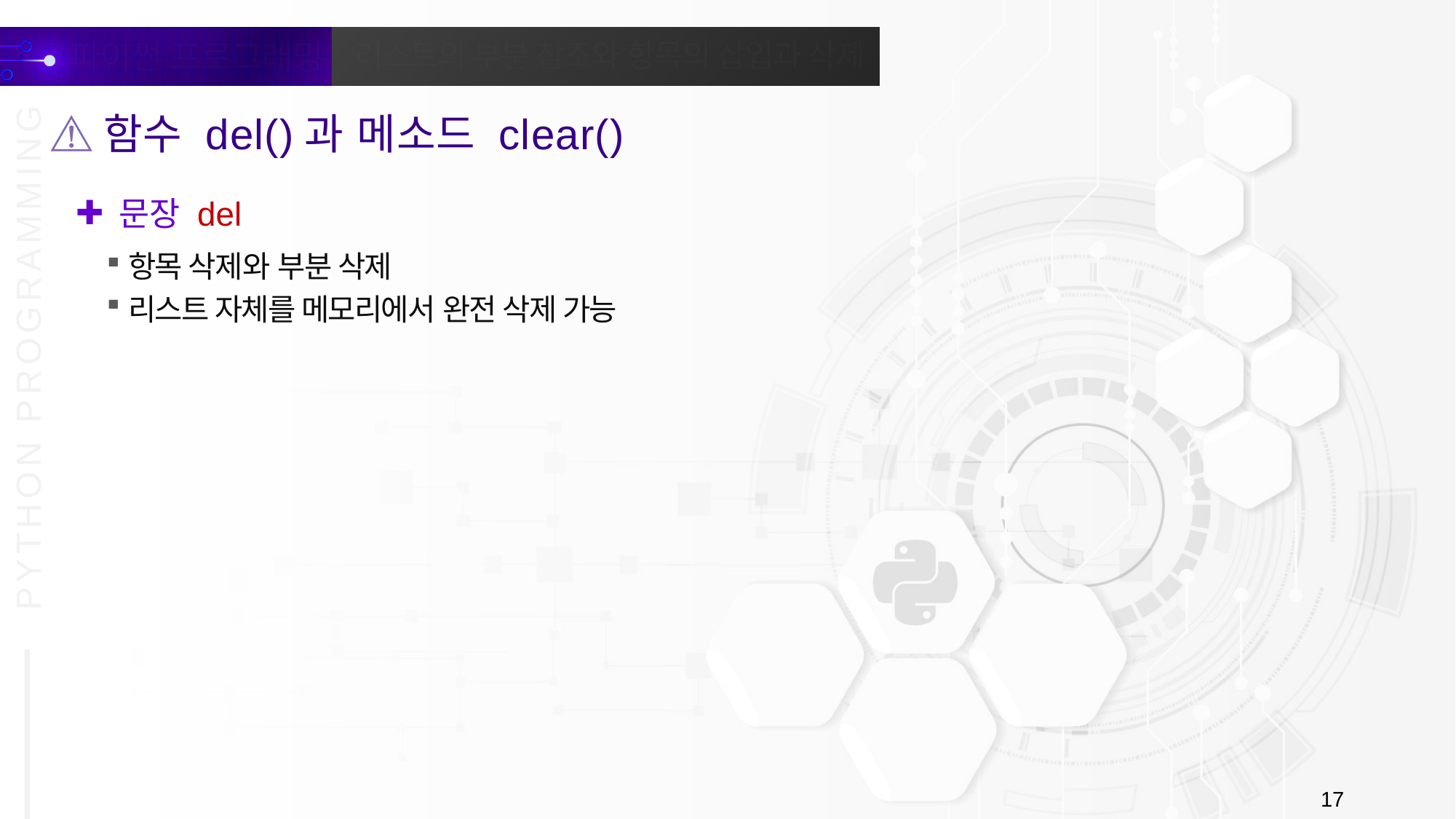

함수 del()과 메소드 clear()
문장 del
항목 삭제와 부분 삭제
리스트 자체를 메모리에서 완전 삭제 가능
17